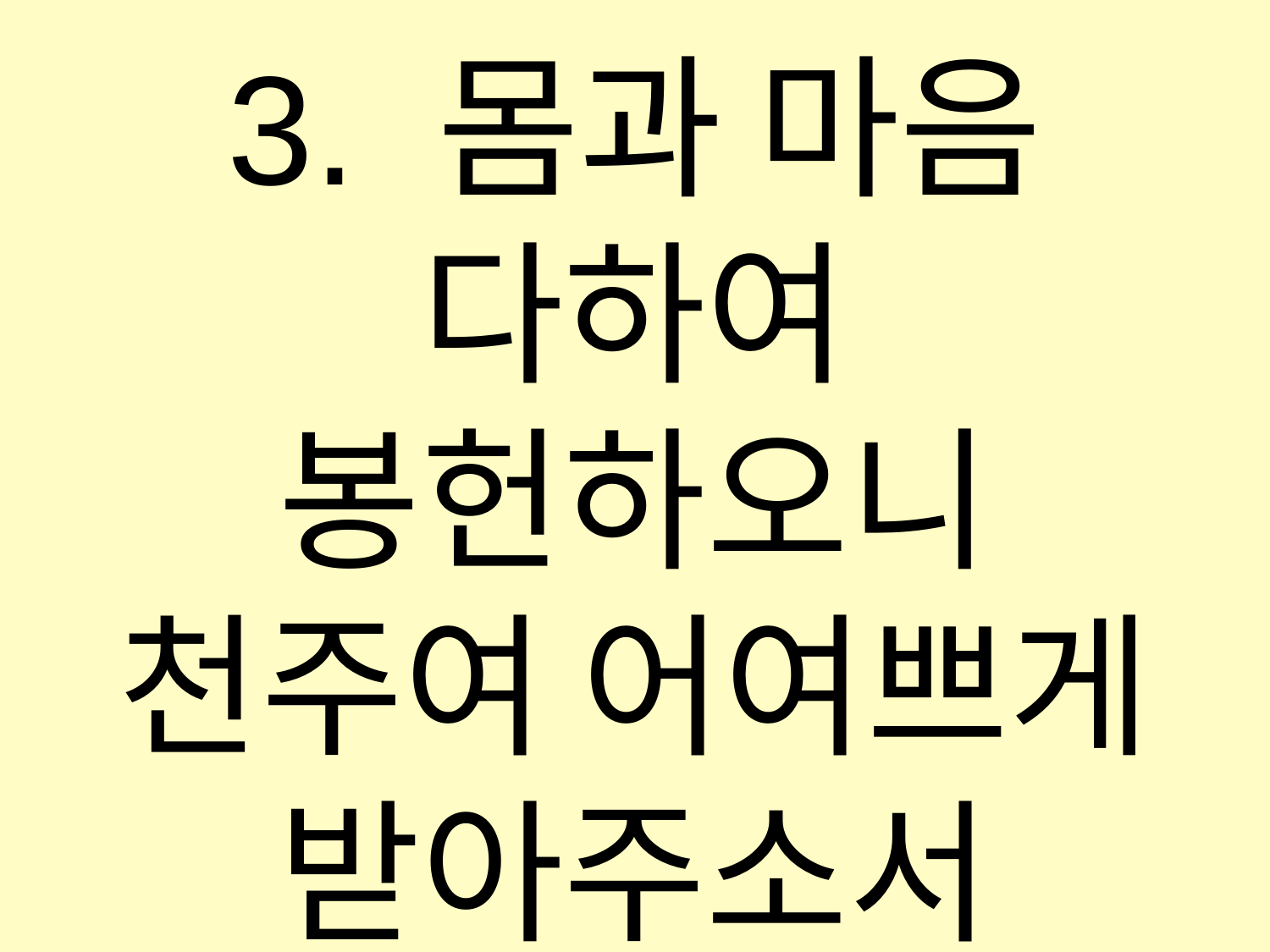

3. 몸과 마음 다하여
봉헌하오니
천주여 어여쁘게
받아주소서